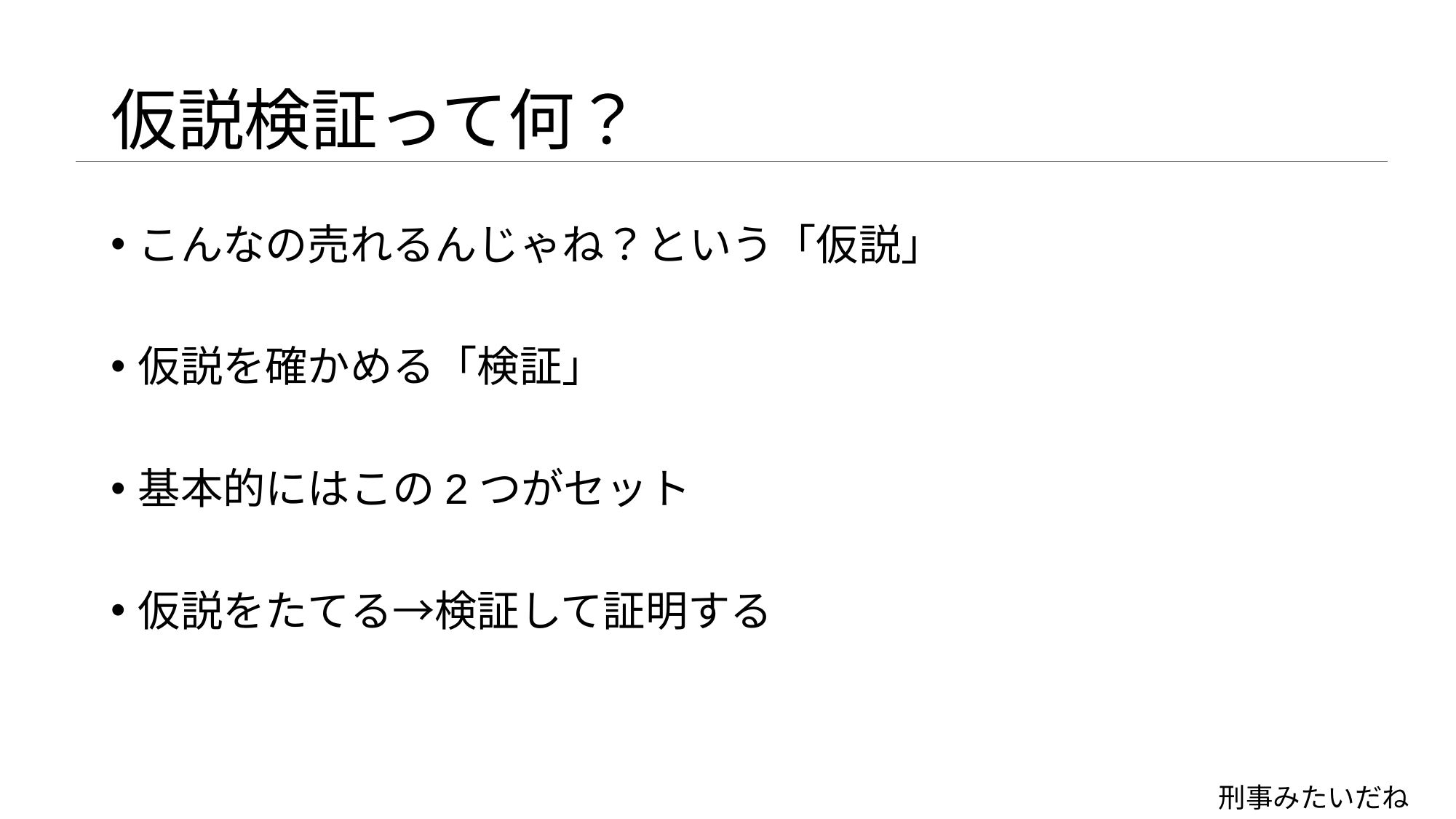

# 仮説検証って何？
こんなの売れるんじゃね？という「仮説」

仮説を確かめる「検証」

基本的にはこの2つがセット

仮説をたてる→検証して証明する
刑事みたいだね